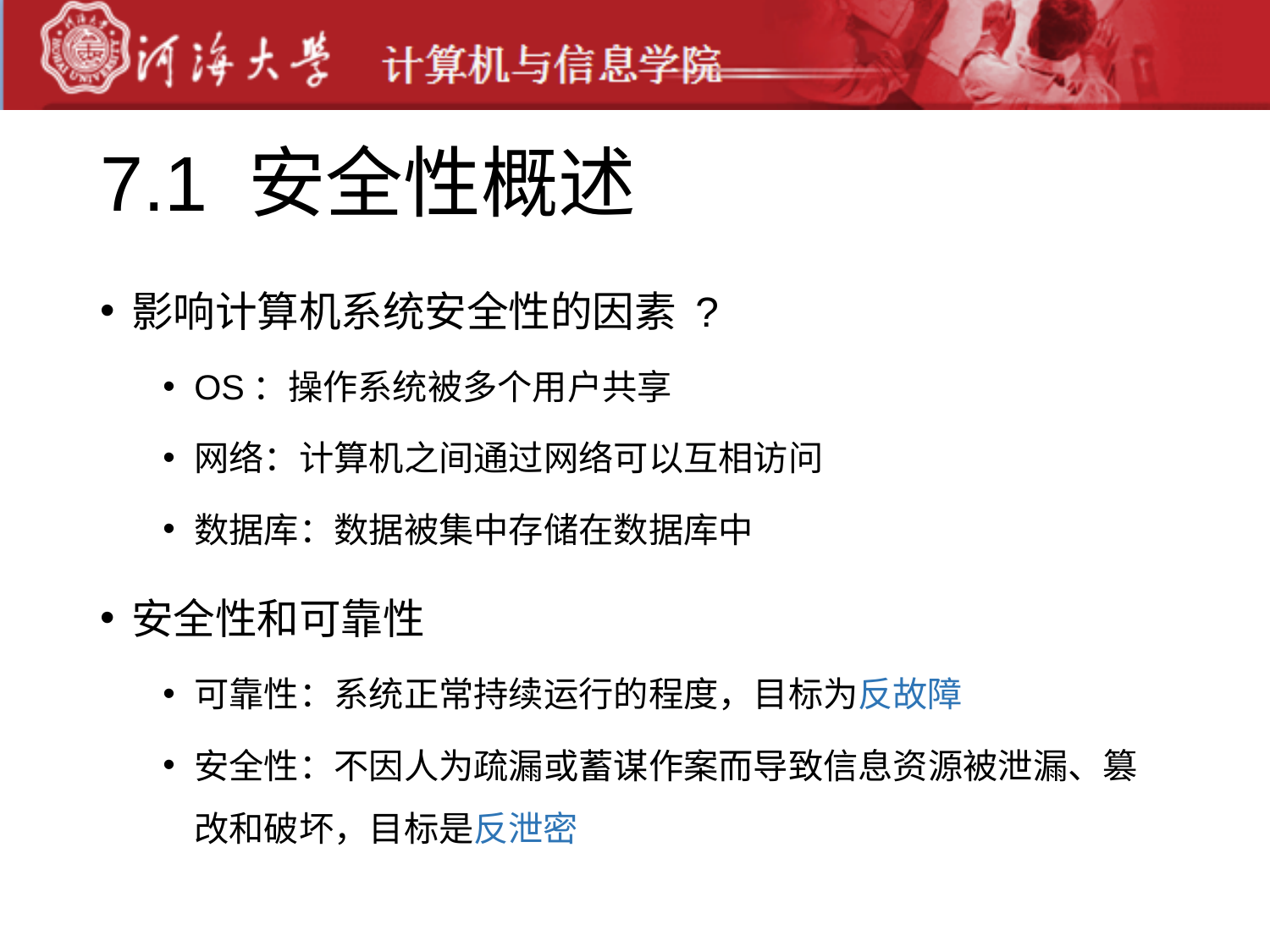

# 7.1 安全性概述
影响计算机系统安全性的因素 ?
OS：操作系统被多个用户共享
网络：计算机之间通过网络可以互相访问
数据库：数据被集中存储在数据库中
安全性和可靠性
可靠性：系统正常持续运行的程度，目标为反故障
安全性：不因人为疏漏或蓄谋作案而导致信息资源被泄漏、篡改和破坏，目标是反泄密